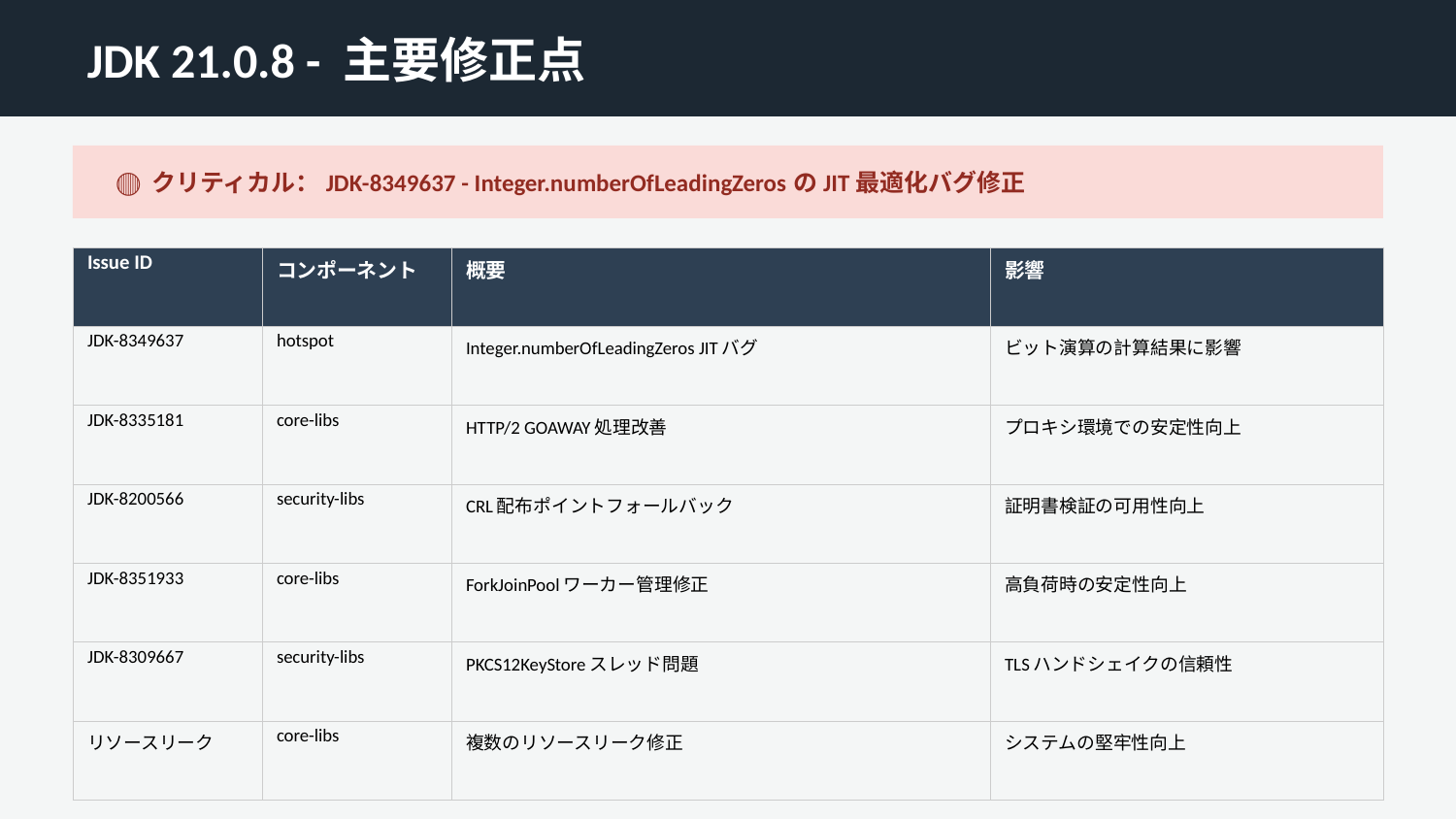

JDK 21.0.8 - 主要修正点

🔴 クリティカル：JDK-8349637 - Integer.numberOfLeadingZerosのJIT最適化バグ修正
| Issue ID | コンポーネント | 概要 | 影響 |
| --- | --- | --- | --- |
| JDK-8349637 | hotspot | Integer.numberOfLeadingZeros JITバグ | ビット演算の計算結果に影響 |
| JDK-8335181 | core-libs | HTTP/2 GOAWAY処理改善 | プロキシ環境での安定性向上 |
| JDK-8200566 | security-libs | CRL配布ポイントフォールバック | 証明書検証の可用性向上 |
| JDK-8351933 | core-libs | ForkJoinPoolワーカー管理修正 | 高負荷時の安定性向上 |
| JDK-8309667 | security-libs | PKCS12KeyStoreスレッド問題 | TLSハンドシェイクの信頼性 |
| リソースリーク | core-libs | 複数のリソースリーク修正 | システムの堅牢性向上 |